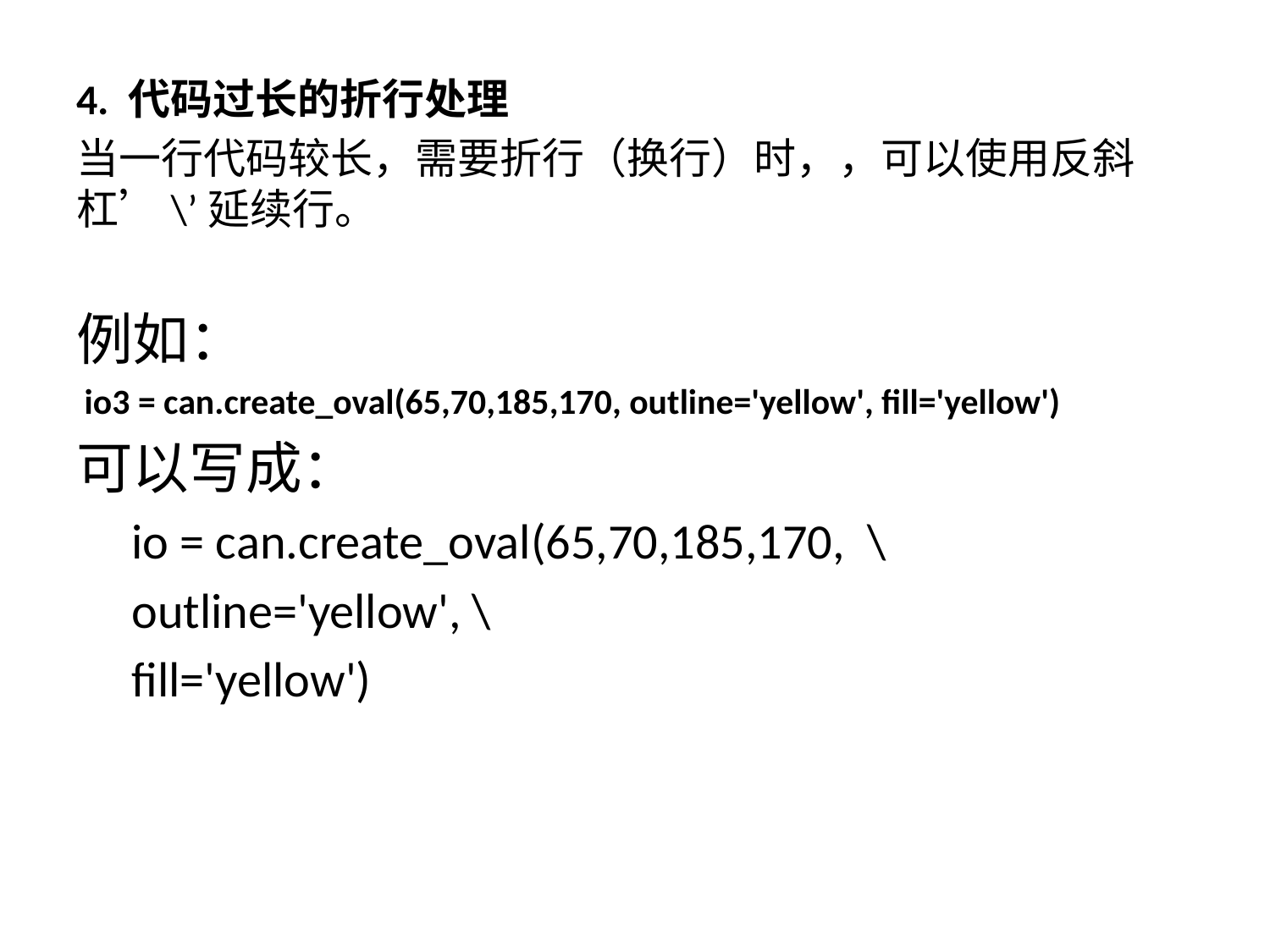

4. 代码过长的折行处理
当一行代码较长，需要折行（换行）时，，可以使用反斜杠’\’延续行。

例如：
 io3 = can.create_oval(65,70,185,170, outline='yellow', fill='yellow')
可以写成：
io = can.create_oval(65,70,185,170,  \
outline='yellow', \
fill='yellow')